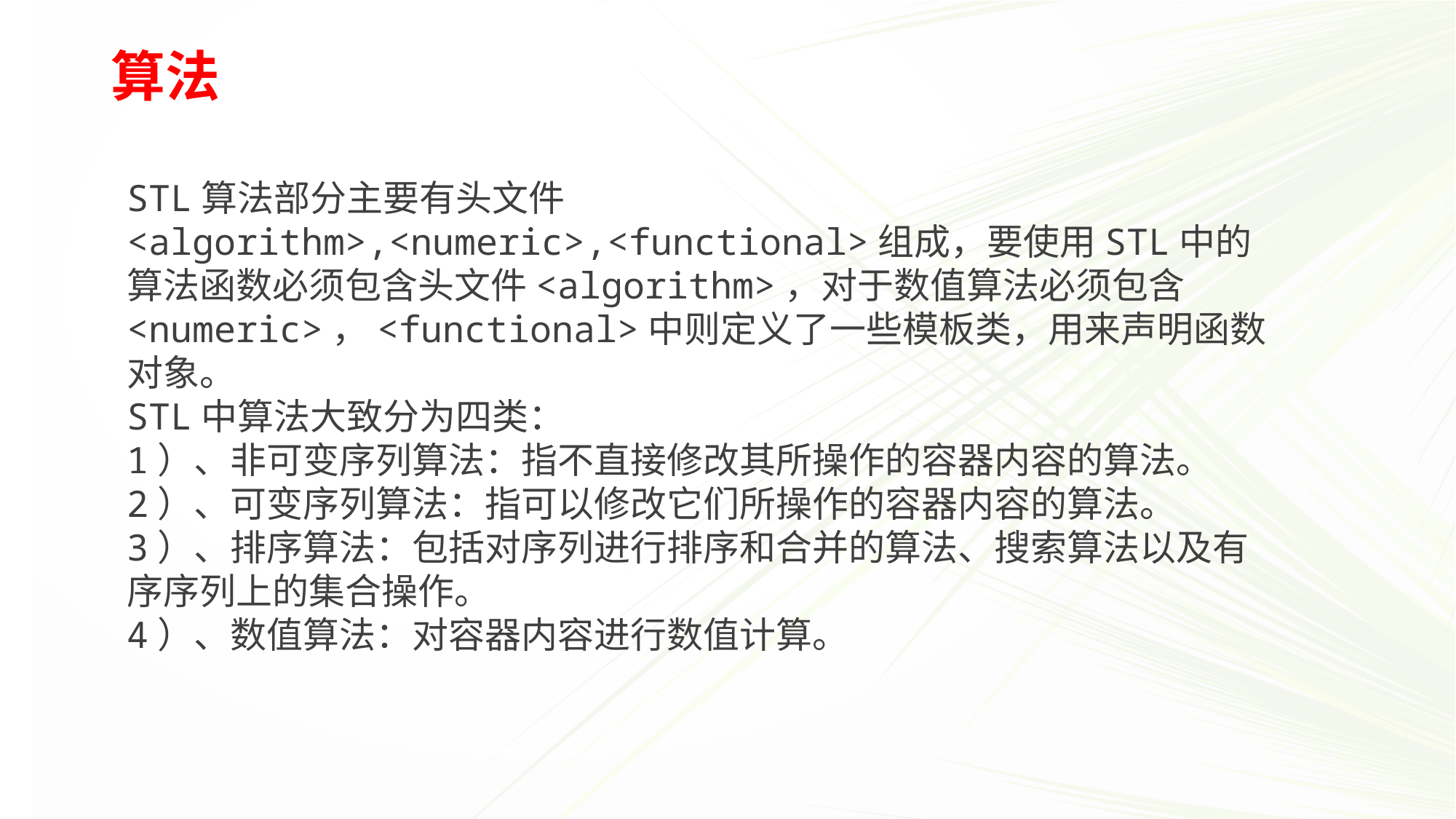

算法
STL算法部分主要有头文件<algorithm>,<numeric>,<functional>组成，要使用STL中的算法函数必须包含头文件<algorithm>，对于数值算法必须包含<numeric>，<functional>中则定义了一些模板类，用来声明函数对象。
STL中算法大致分为四类：
1）、非可变序列算法：指不直接修改其所操作的容器内容的算法。
2）、可变序列算法：指可以修改它们所操作的容器内容的算法。
3）、排序算法：包括对序列进行排序和合并的算法、搜索算法以及有 序序列上的集合操作。
4）、数值算法：对容器内容进行数值计算。